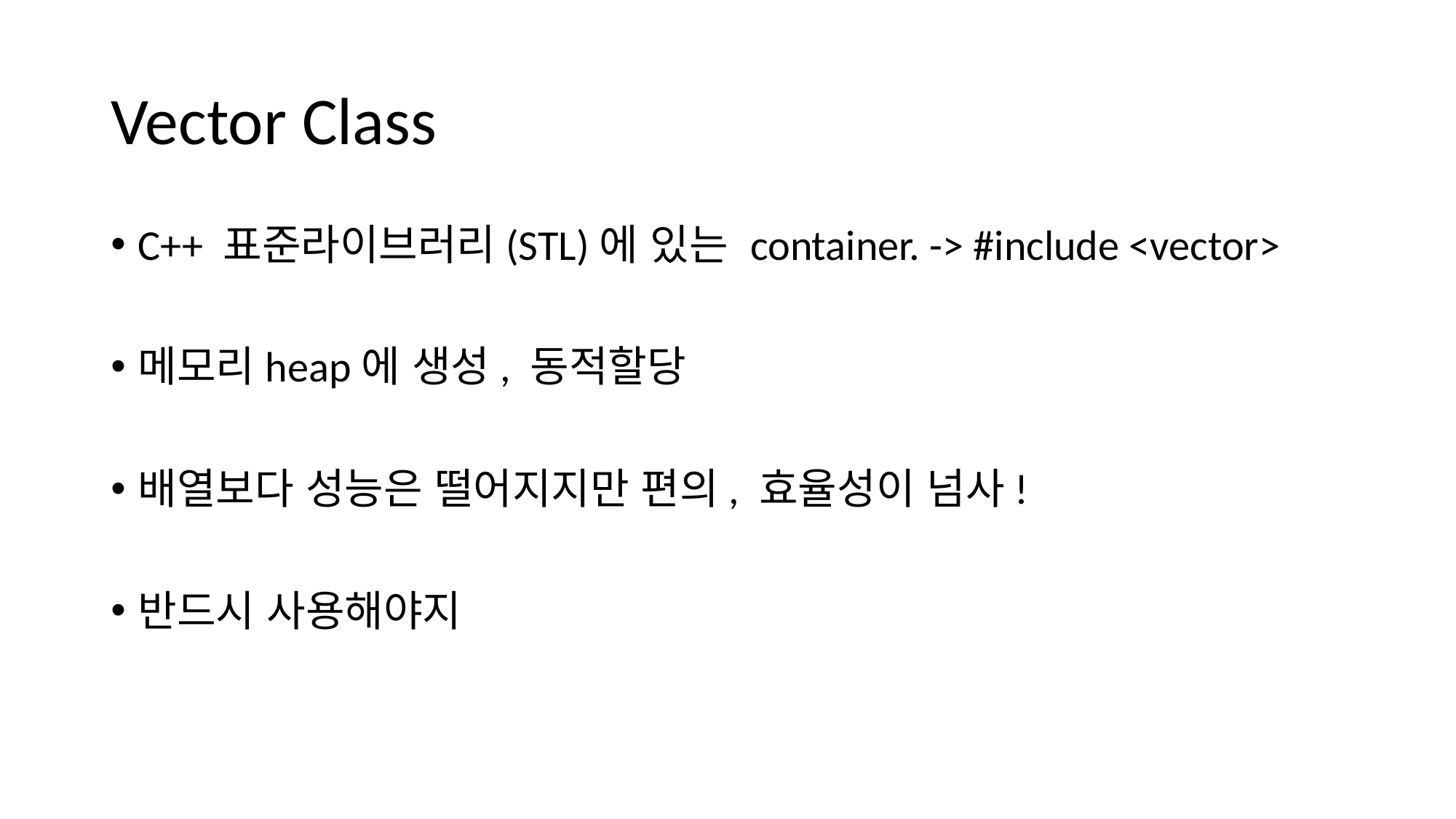

# Vector Class
C++ 표준라이브러리(STL)에 있는 container. -> #include <vector>

메모리heap에 생성, 동적할당

배열보다 성능은 떨어지지만 편의, 효율성이 넘사!

반드시 사용해야지